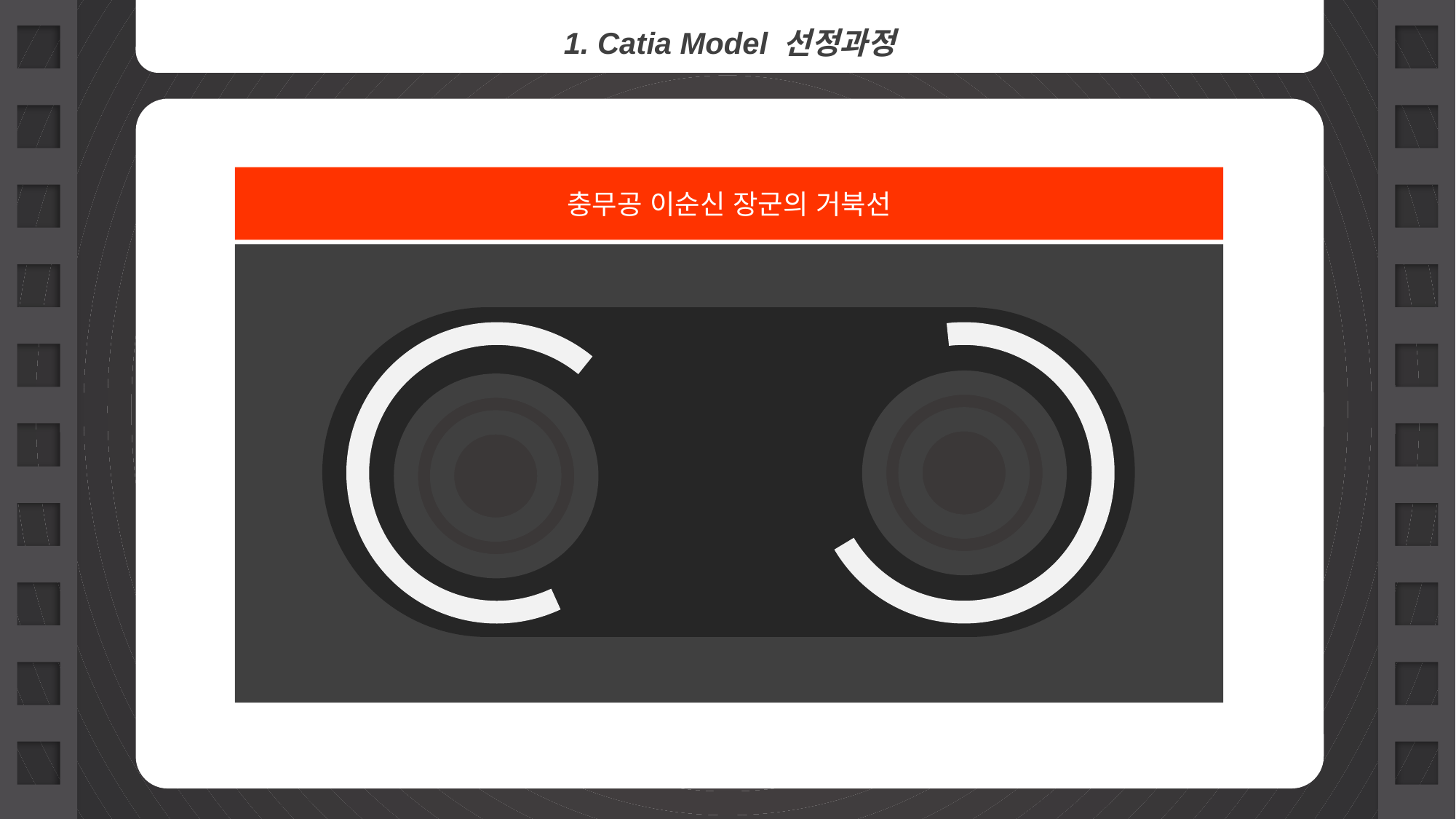

1. Catia Model 선정과정

충무공 이순신 장군의 거북선
ㅇㅇ